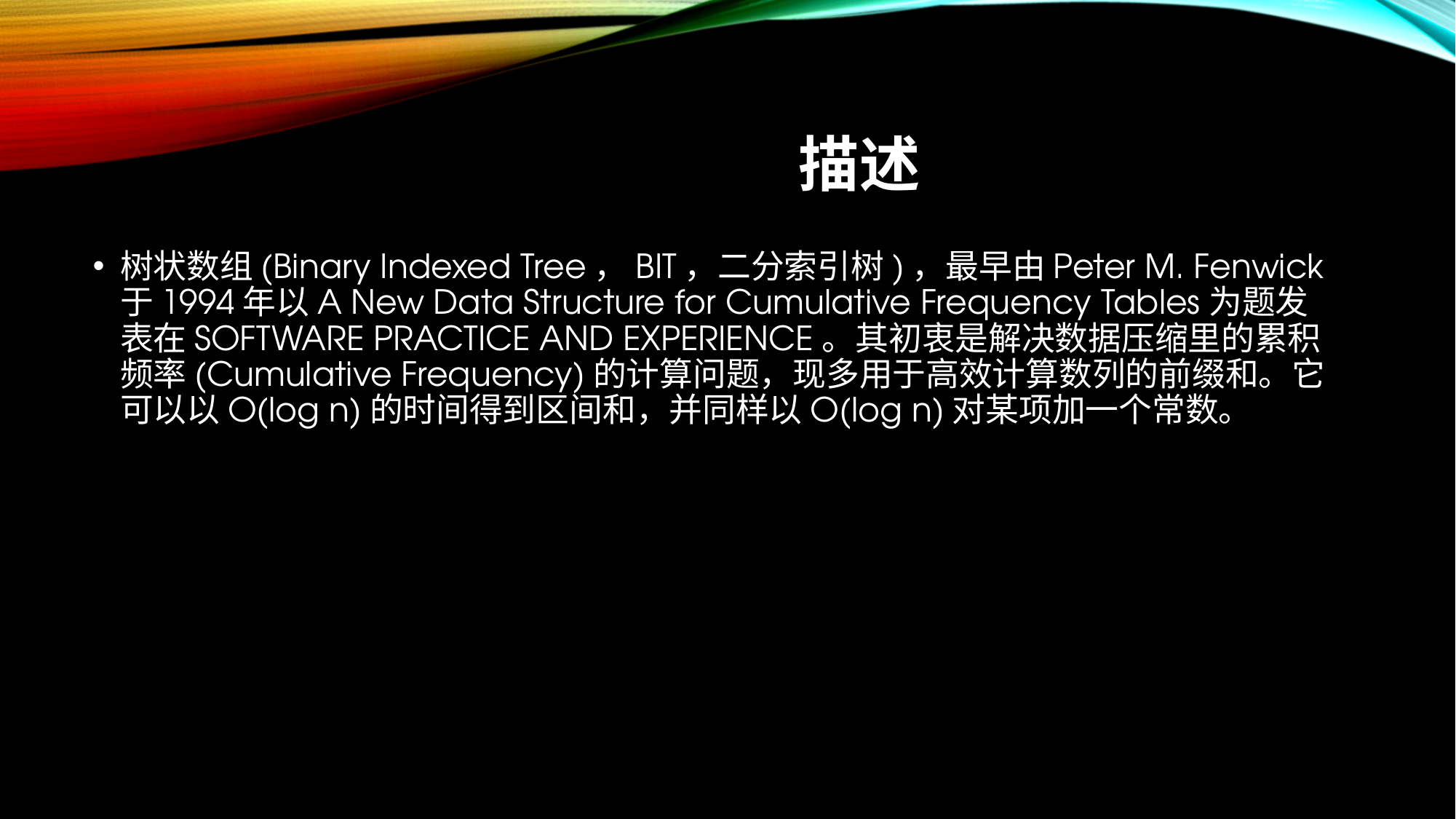

# 描述
树状数组(Binary Indexed Tree，BIT，二分索引树)，最早由Peter M. Fenwick于1994年以A New Data Structure for Cumulative Frequency Tables为题发表在SOFTWARE PRACTICE AND EXPERIENCE。其初衷是解决数据压缩里的累积频率(Cumulative Frequency)的计算问题，现多用于高效计算数列的前缀和。它可以以O(log n)的时间得到区间和，并同样以O(log n)对某项加一个常数。